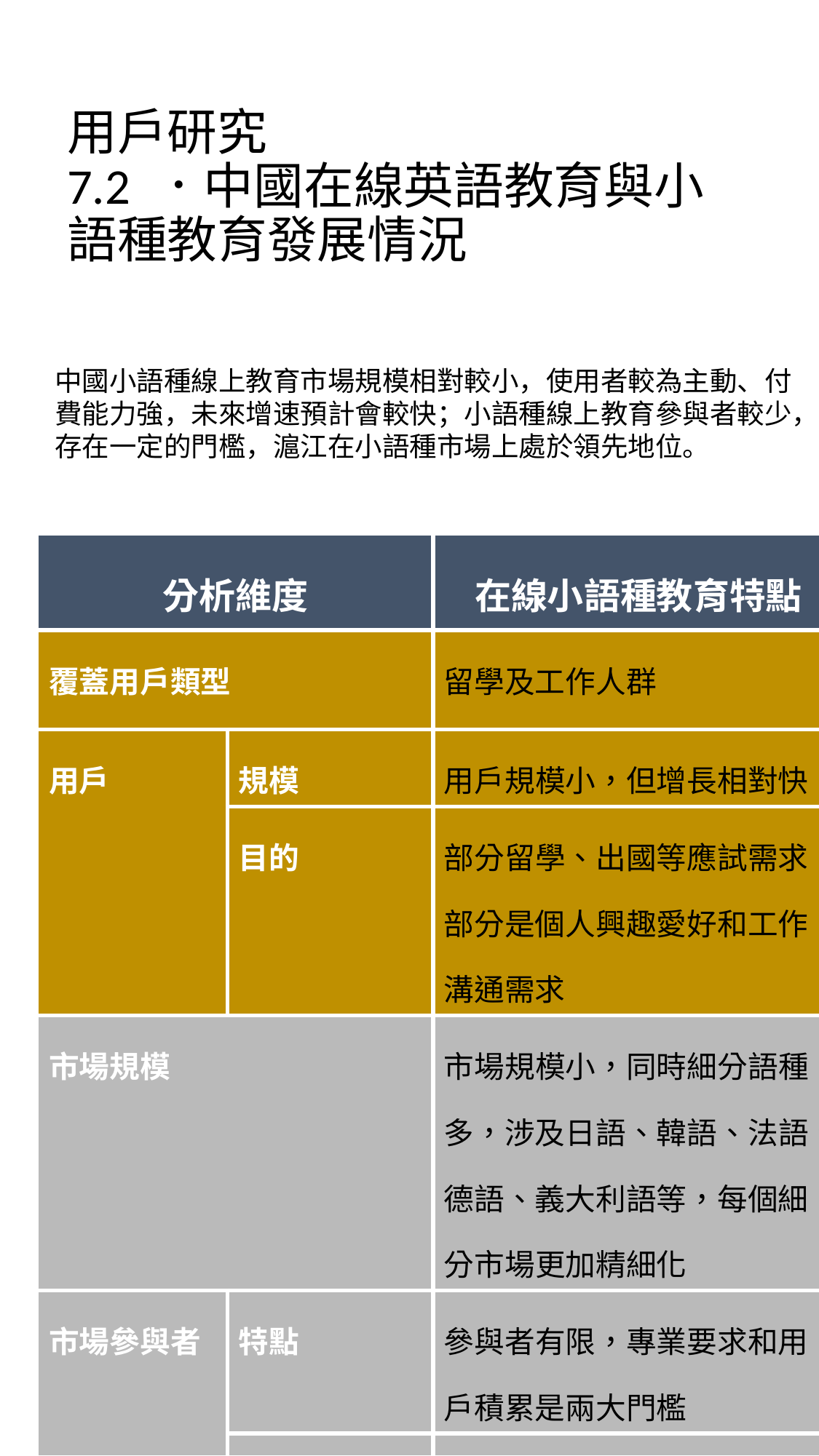

# 用戶研究 7.2 ．中國在線英語教育與小語種教育發展情況
中國小語種線上教育市場規模相對較小，使用者較為主動、付費能力強，未來增速預計會較快；小語種線上教育參與者較少，存在一定的門檻，滬江在小語種市場上處於領先地位。
| 分析維度 |  | 在線小語種教育特點 |
| --- | --- | --- |
| 覆蓋用戶類型 |  | 留學及工作人群 |
| 用戶 | 規模 | 用戶規模小，但增長相對快 |
|  | 目的 | 部分留學、出國等應試需求；部分是個人興趣愛好和工作溝通需求 |
| 市場規模 |  | 市場規模小，同時細分語種多，涉及日語、韓語、法語、德語、義大利語等，每個細分市場更加精細化 |
| 市場參與者 | 特點 | 參與者有限，專業要求和用戶積累是兩大門檻 |
|  | 主要參與者 | 包括滬江、早道日語等 瀘江在小語種上處領先地位 |
| 市場增速情況 |  | 國際化交流密切，市場對於小語種人才的需求日益增長；更多的年輕人因興趣愛好而願意主動學習日韓等小語種。 總體而言，小語種在線教育市場未來增速相對較快 |